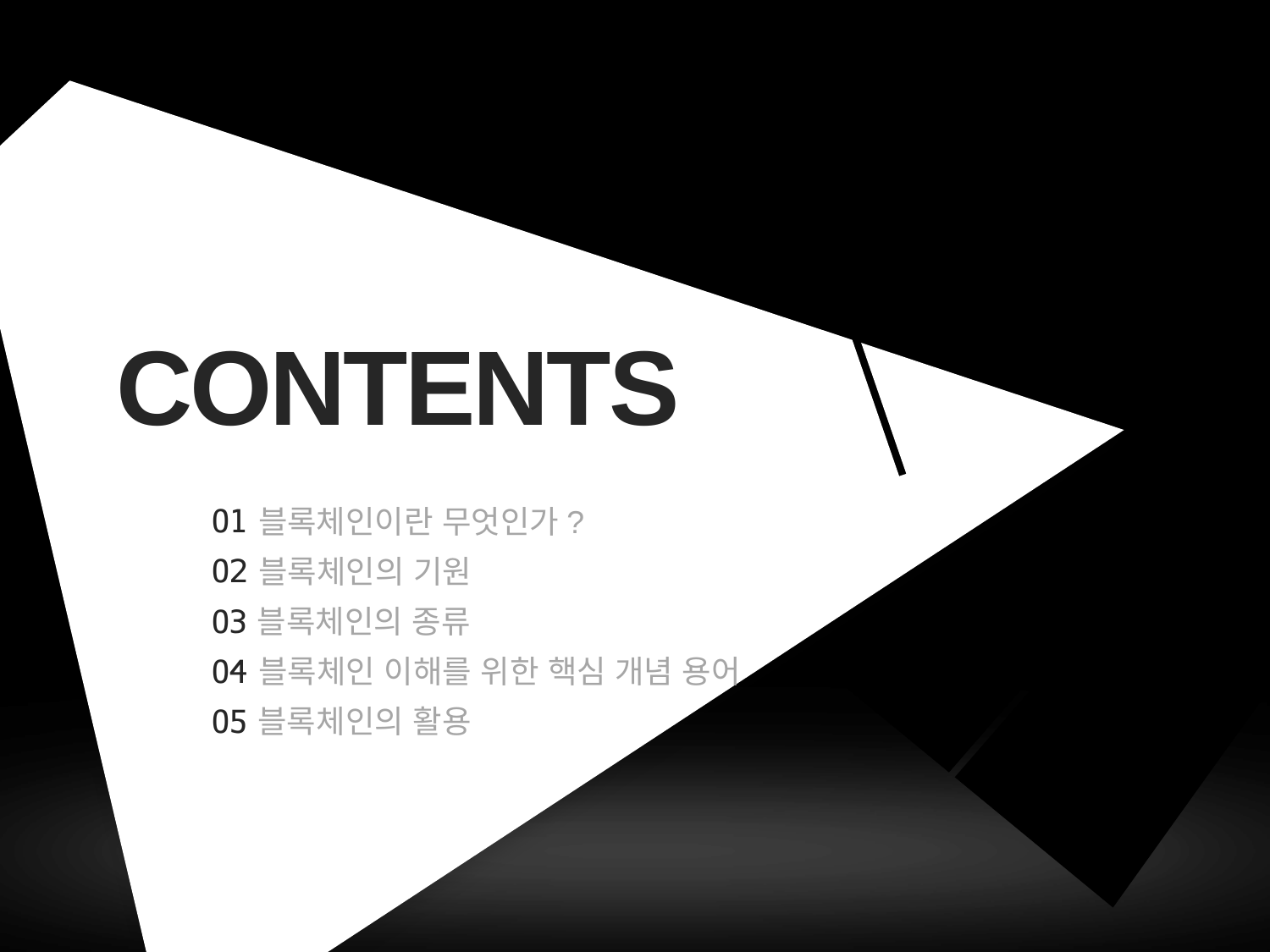

CONTENTS
01
블록체인이란 무엇인가?
02
블록체인의 기원
03
블록체인의 종류
04
블록체인 이해를 위한 핵심 개념 용어
05
블록체인의 활용